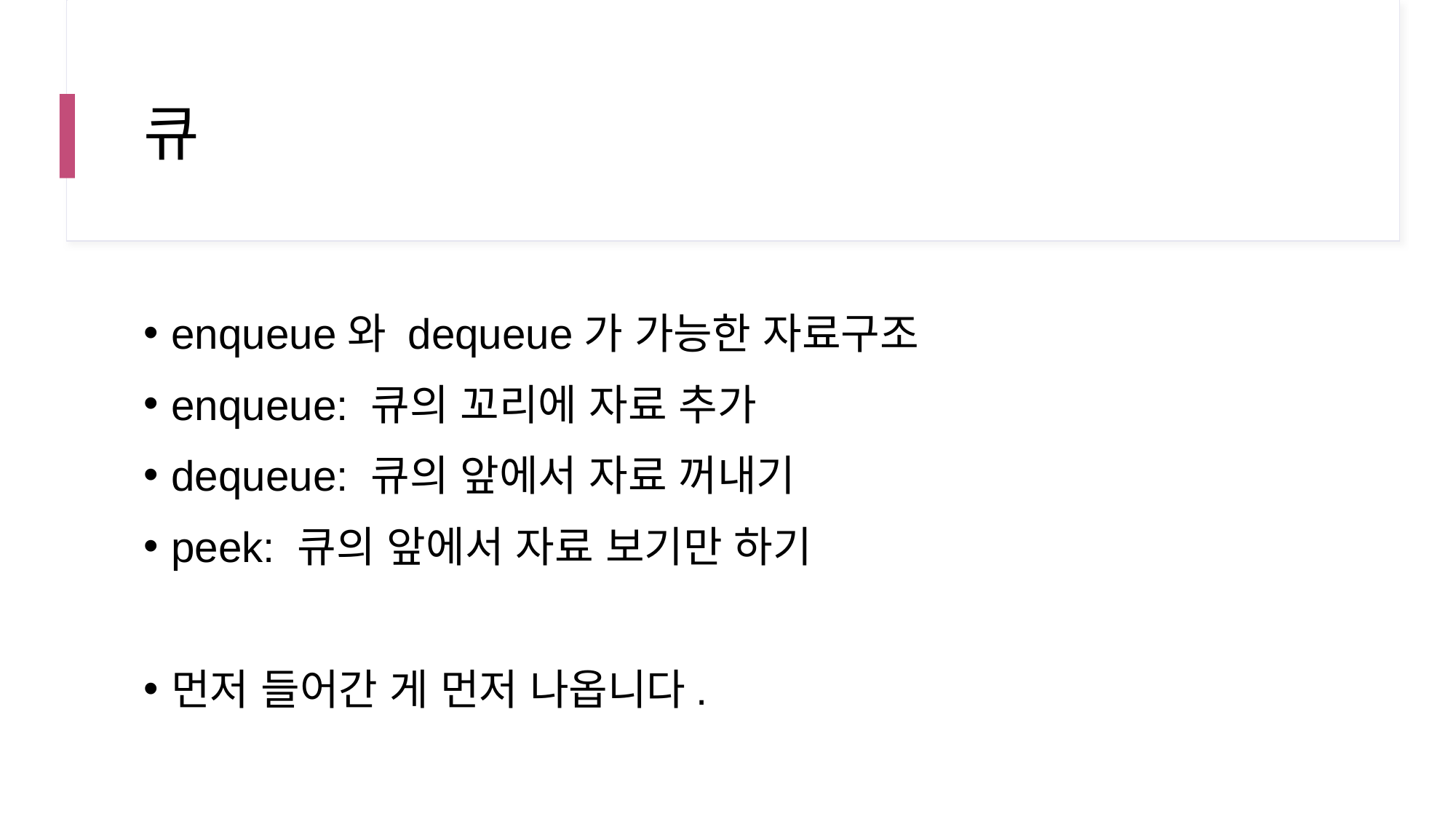

# 큐
enqueue와 dequeue가 가능한 자료구조
enqueue: 큐의 꼬리에 자료 추가
dequeue: 큐의 앞에서 자료 꺼내기
peek: 큐의 앞에서 자료 보기만 하기

먼저 들어간 게 먼저 나옵니다.